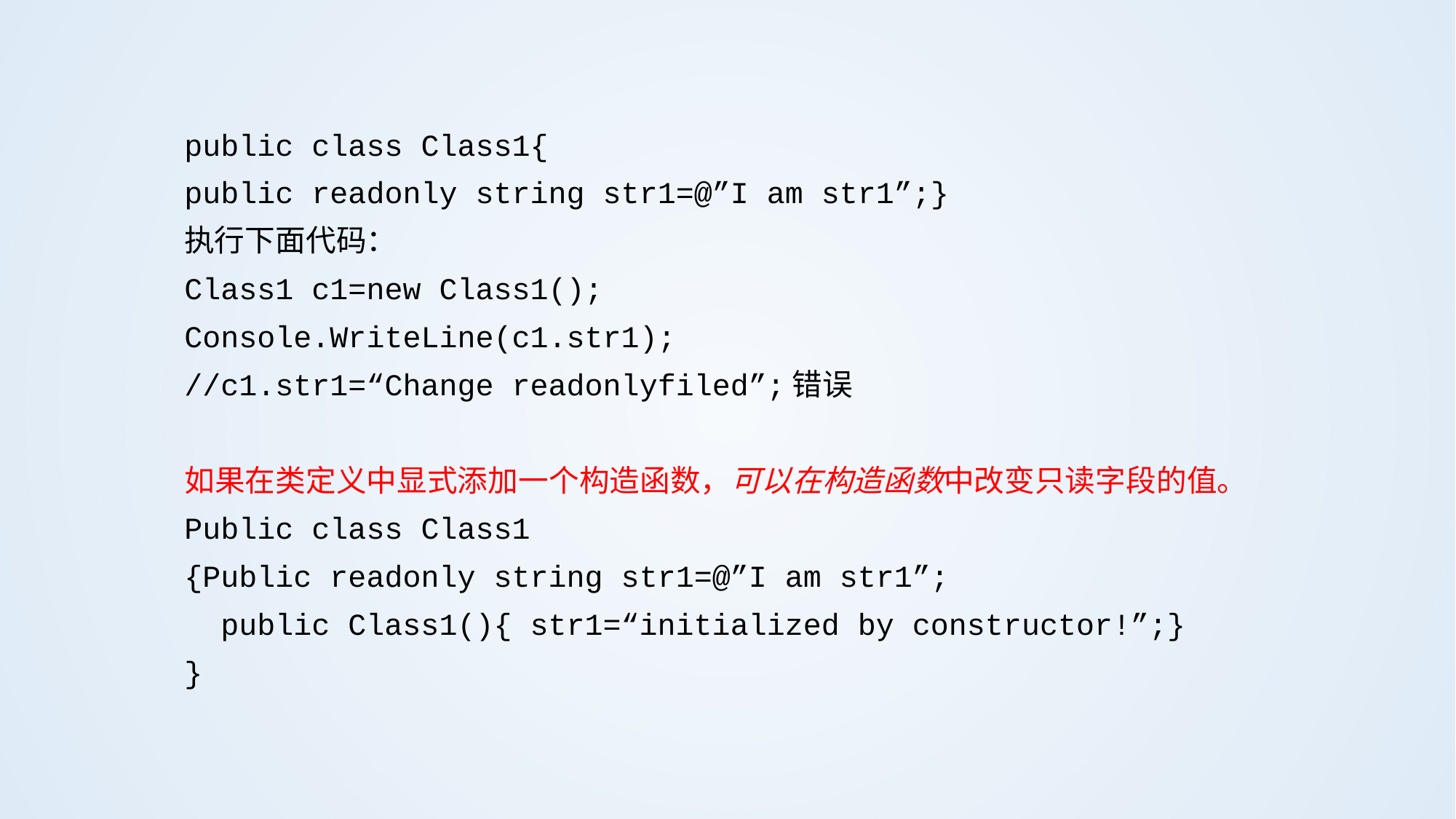

public class Class1{
public readonly string str1=@”I am str1”;}
执行下面代码：
Class1 c1=new Class1();
Console.WriteLine(c1.str1);
//c1.str1=“Change readonlyfiled”;错误

如果在类定义中显式添加一个构造函数，可以在构造函数中改变只读字段的值。
Public class Class1
{Public readonly string str1=@”I am str1”;
  public Class1(){ str1=“initialized by constructor!”;}
}